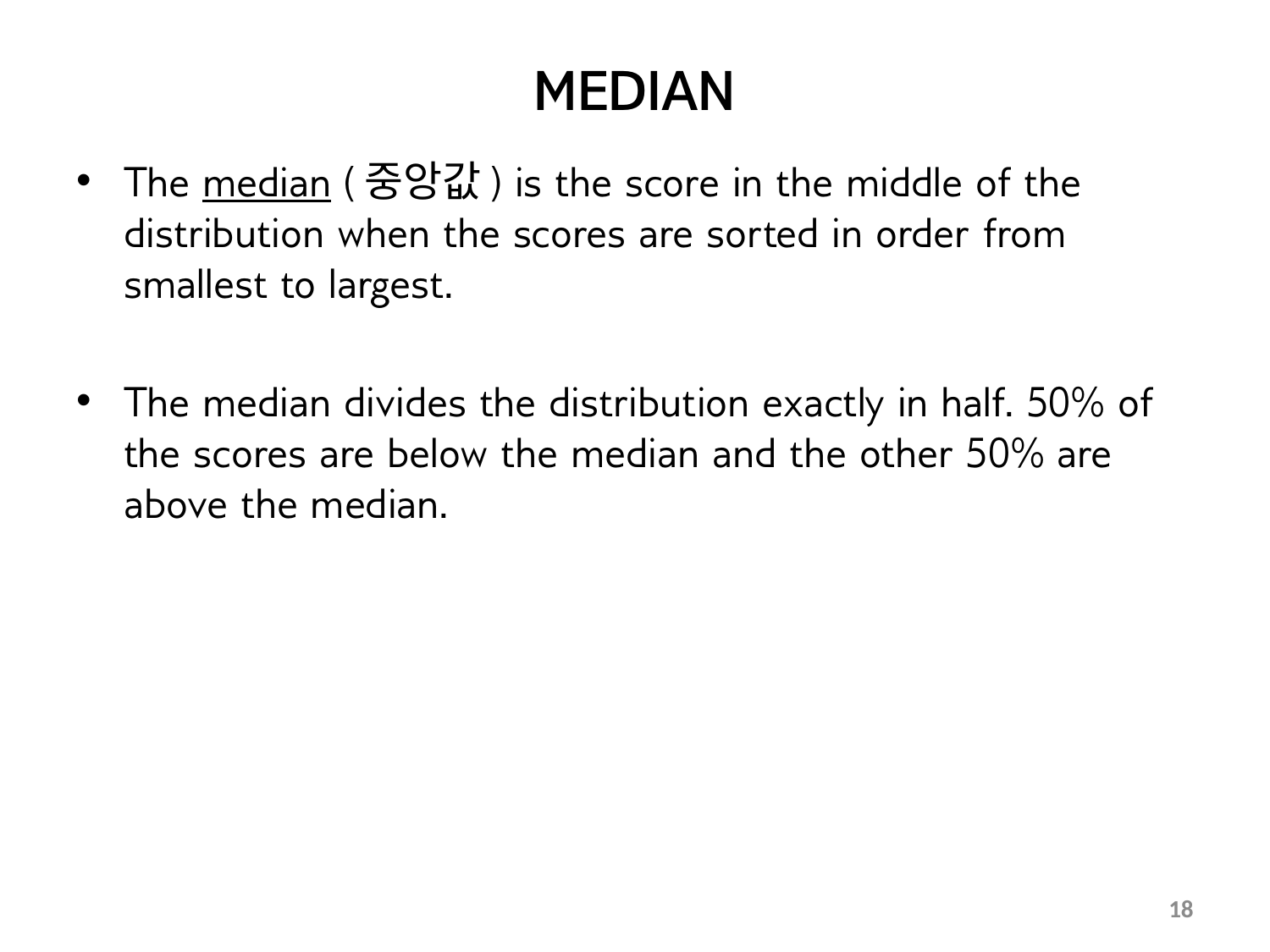

# MEDIAN
The median (중앙값) is the score in the middle of the distribution when the scores are sorted in order from smallest to largest.

The median divides the distribution exactly in half. 50% of the scores are below the median and the other 50% are above the median.
18